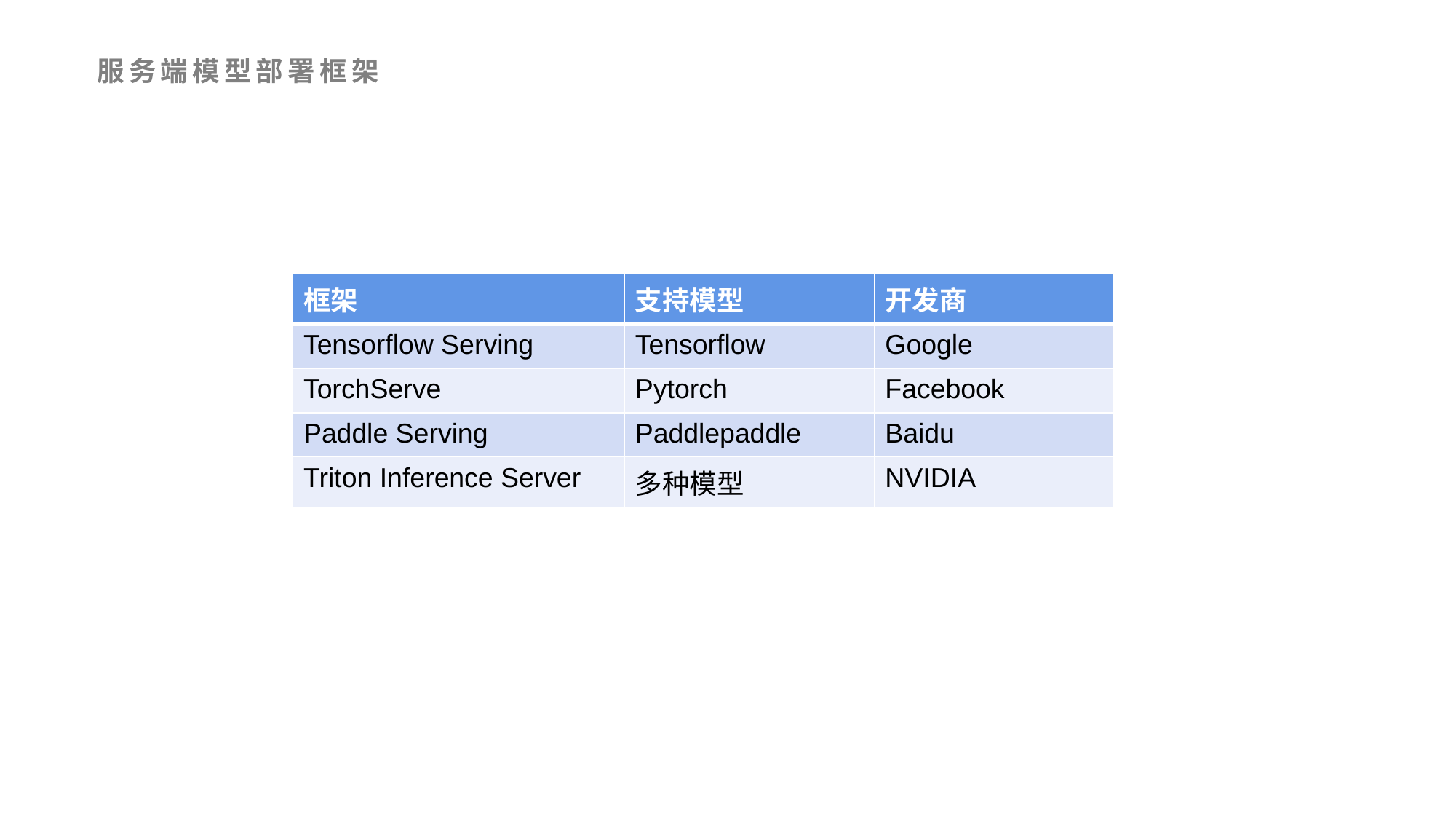

服务端模型部署框架
| 框架 | 支持模型 | 开发商 |
| --- | --- | --- |
| Tensorflow Serving | Tensorflow | Google |
| TorchServe | Pytorch | Facebook |
| Paddle Serving | Paddlepaddle | Baidu |
| Triton Inference Server | 多种模型 | NVIDIA |